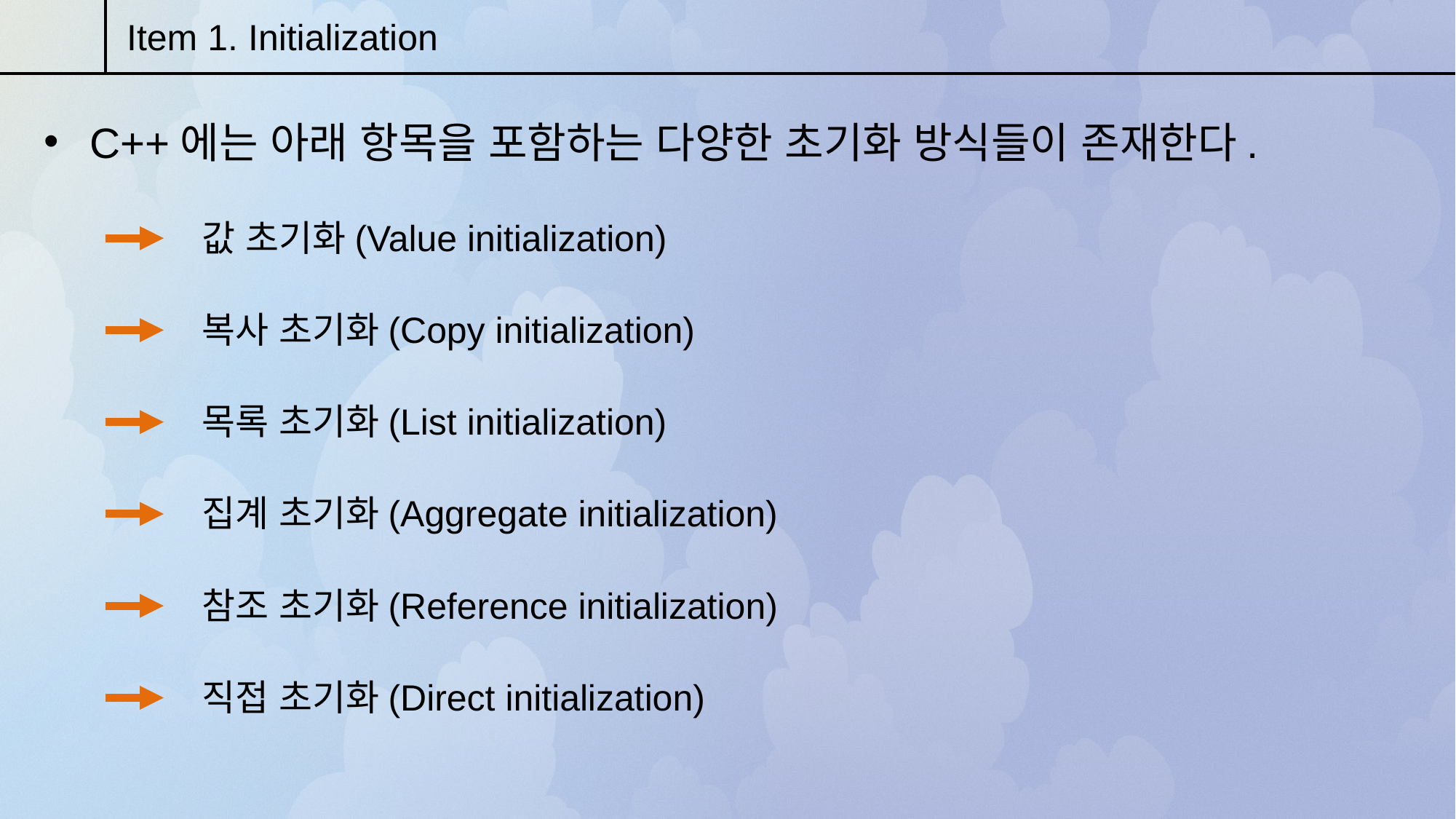

Item 1. Initialization
 C++에는 아래 항목을 포함하는 다양한 초기화 방식들이 존재한다.
값 초기화(Value initialization)
복사 초기화(Copy initialization)
목록 초기화(List initialization)
집계 초기화(Aggregate initialization)
참조 초기화(Reference initialization)
직접 초기화(Direct initialization)